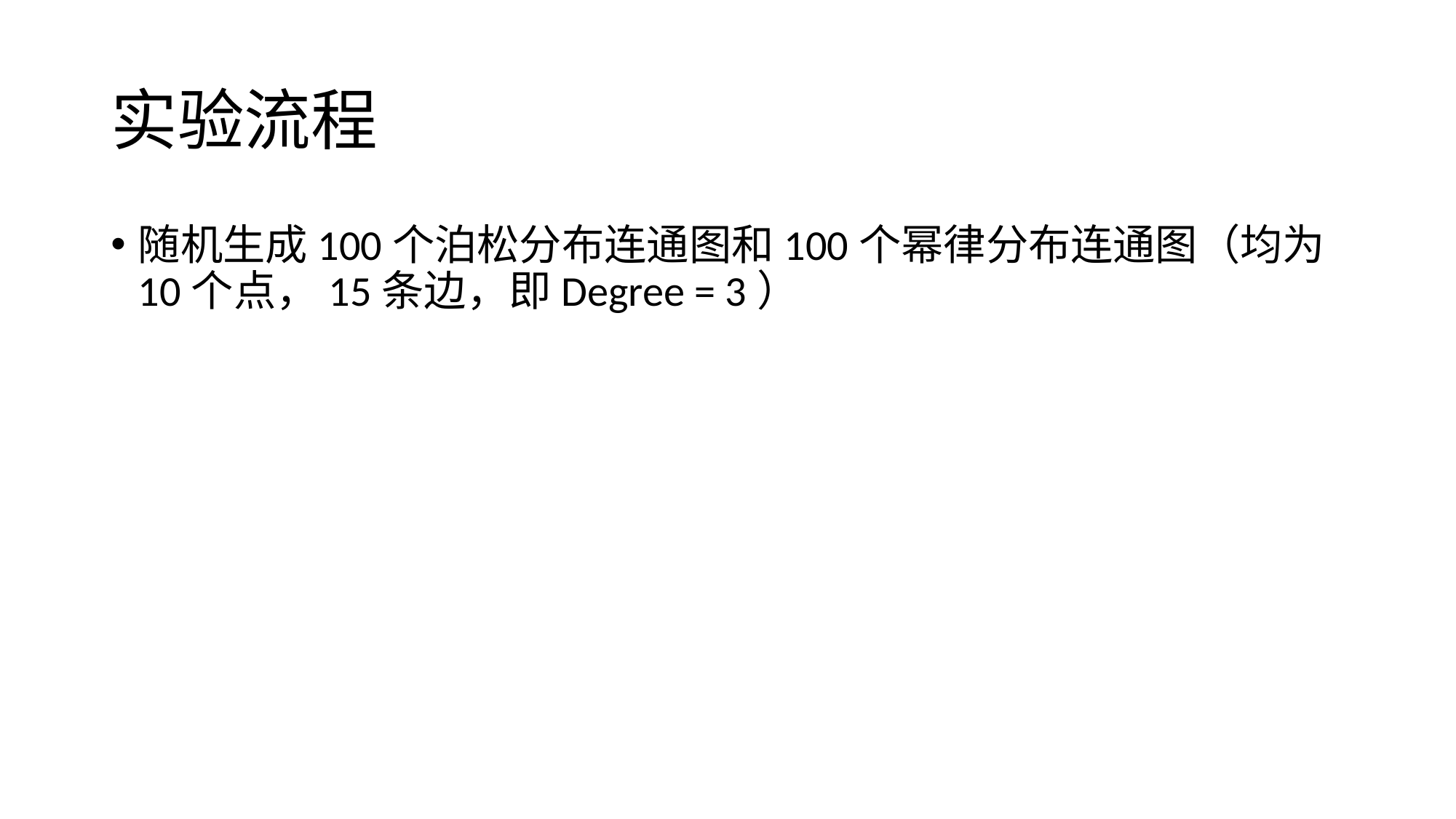

# 实验流程
随机生成100个泊松分布连通图和100个幂律分布连通图（均为10个点，15条边，即Degree = 3）